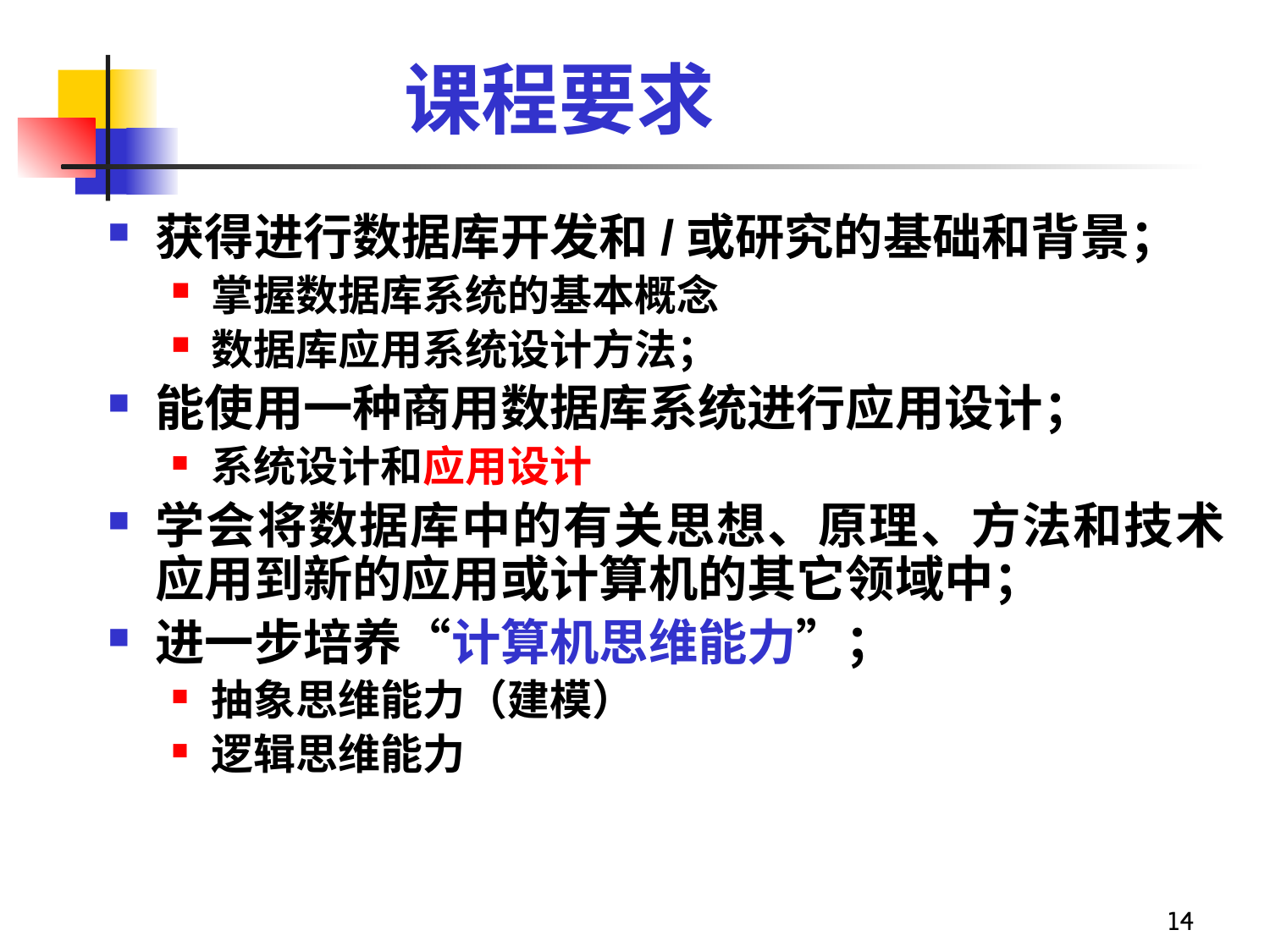

# 课程要求
获得进行数据库开发和/或研究的基础和背景；
掌握数据库系统的基本概念
数据库应用系统设计方法；
能使用一种商用数据库系统进行应用设计；
系统设计和应用设计
学会将数据库中的有关思想、原理、方法和技术应用到新的应用或计算机的其它领域中；
进一步培养“计算机思维能力”；
抽象思维能力（建模）
逻辑思维能力
14